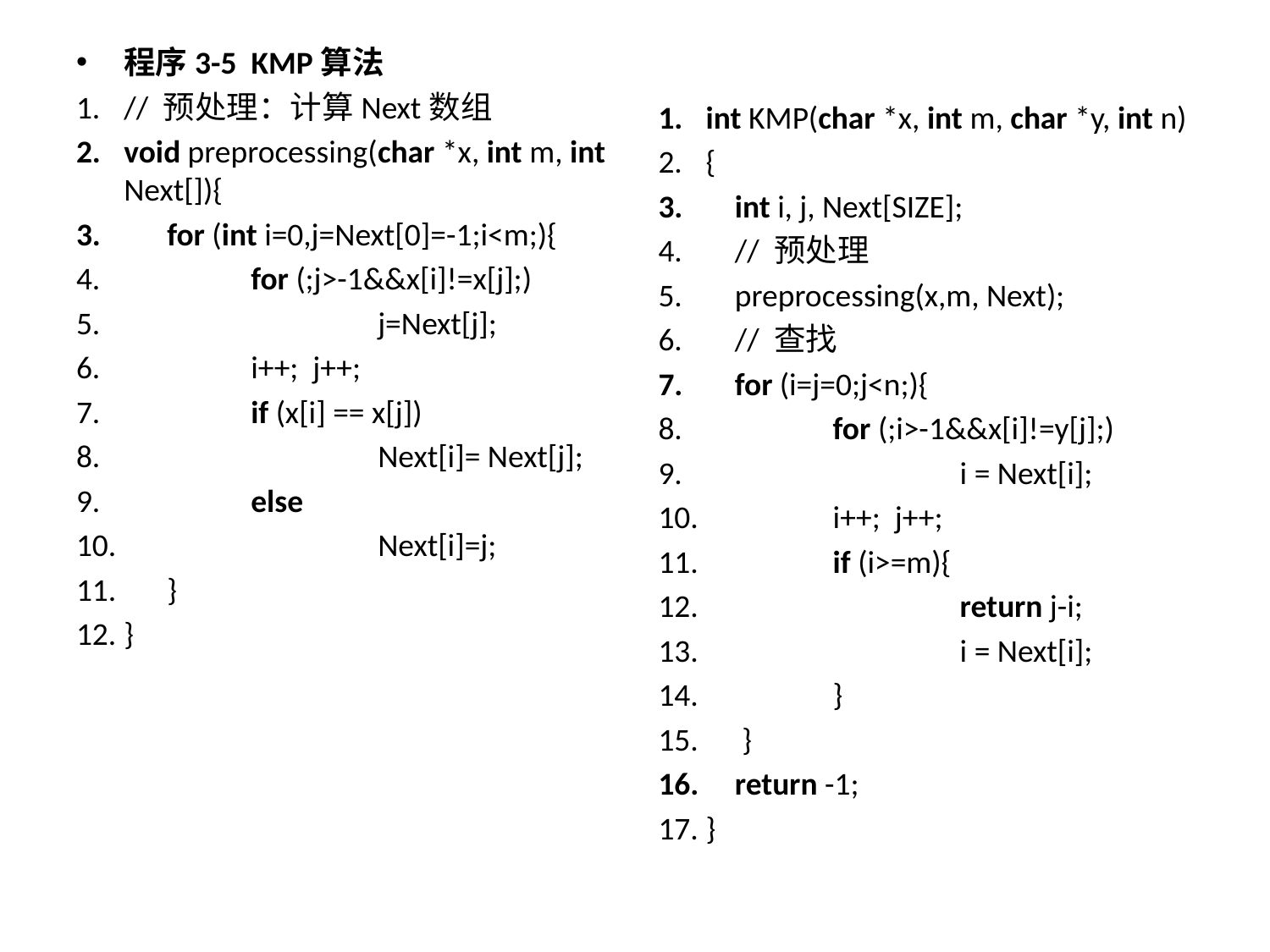

程序3-5  KMP算法
// 预处理：计算Next数组
void preprocessing(char *x, int m, int Next[]){
      for (int i=0,j=Next[0]=-1;i<m;){
	for (;j>-1&&x[i]!=x[j];)
		j=Next[j];
	i++;  j++;
	if (x[i] == x[j])
		Next[i]= Next[j];
	else
		Next[i]=j;
      }
}

int KMP(char *x, int m, char *y, int n)
{
    int i, j, Next[SIZE];
    // 预处理
    preprocessing(x,m, Next);
    // 查找
    for (i=j=0;j<n;){
	for (;i>-1&&x[i]!=y[j];)
		i = Next[i];
	i++;  j++;
	if (i>=m){
		return j-i;
		i = Next[i];
	}
     }
    return -1;
}